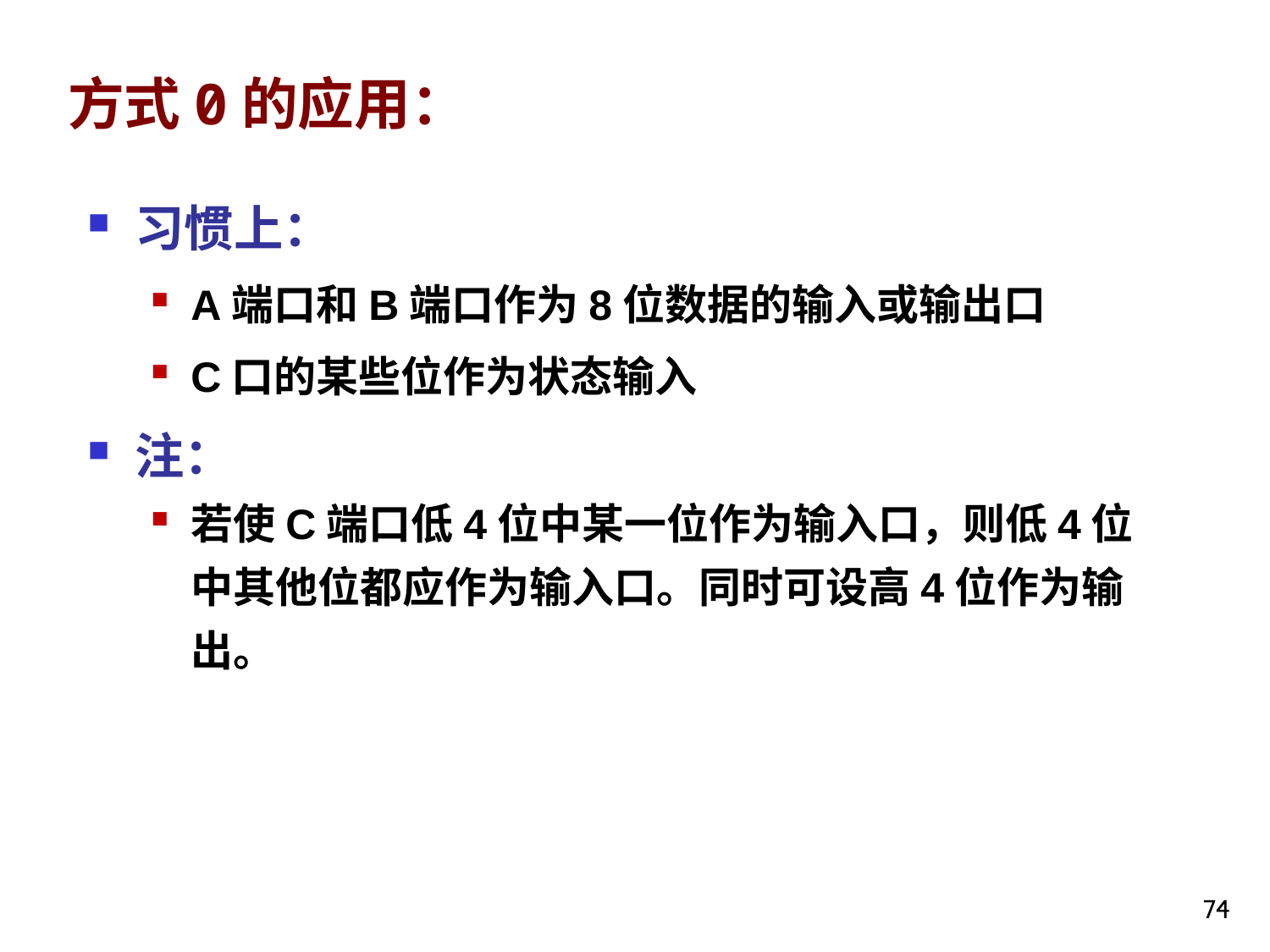

# 方式0的应用：
习惯上：
A端口和B端口作为8位数据的输入或输出口
C口的某些位作为状态输入
注：
若使C端口低4位中某一位作为输入口，则低4位中其他位都应作为输入口。同时可设高4位作为输出。
74